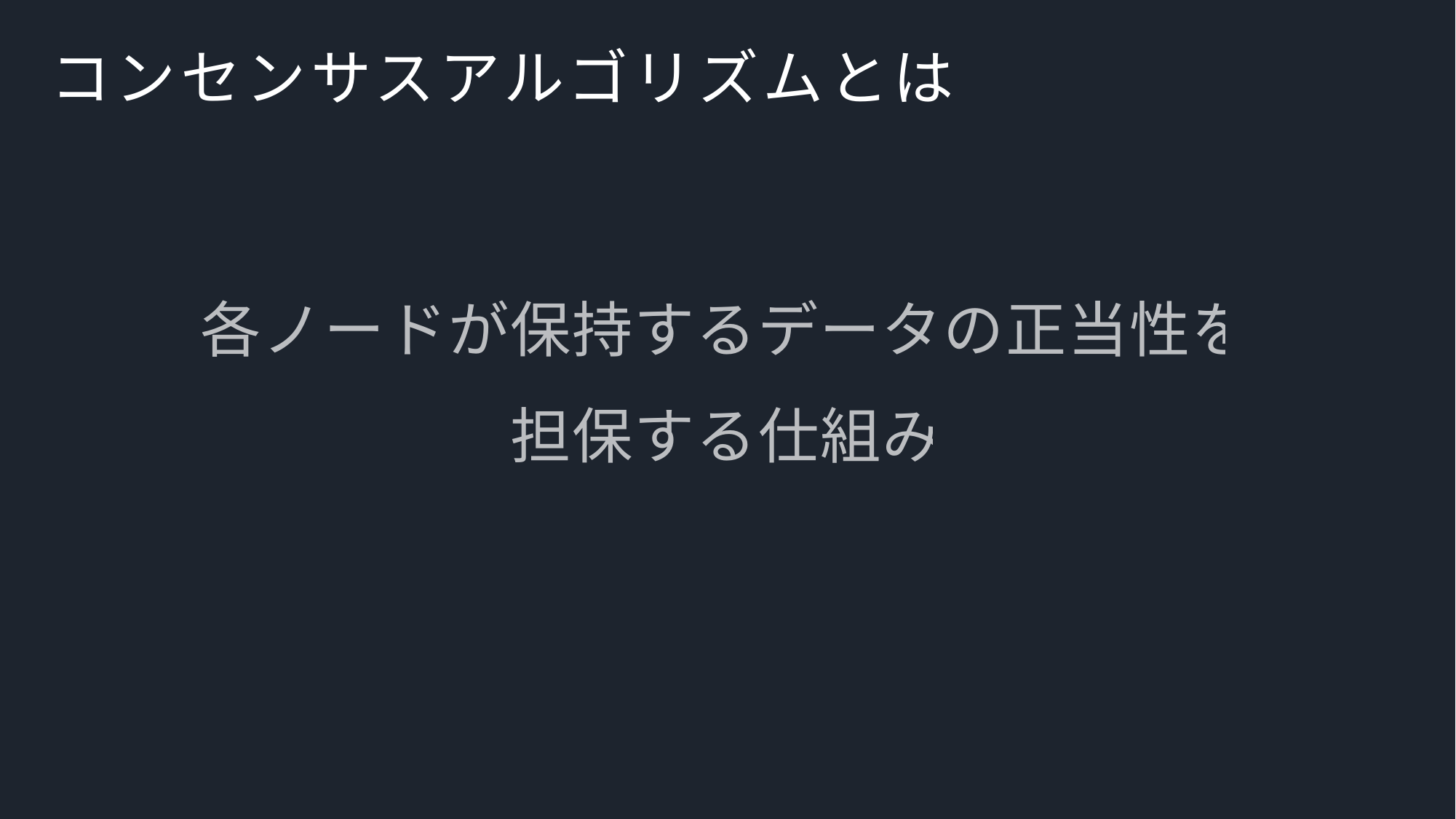

# コンセンサスアルゴリズムとは
各ノードが保持するデータの正当性を
担保する仕組み